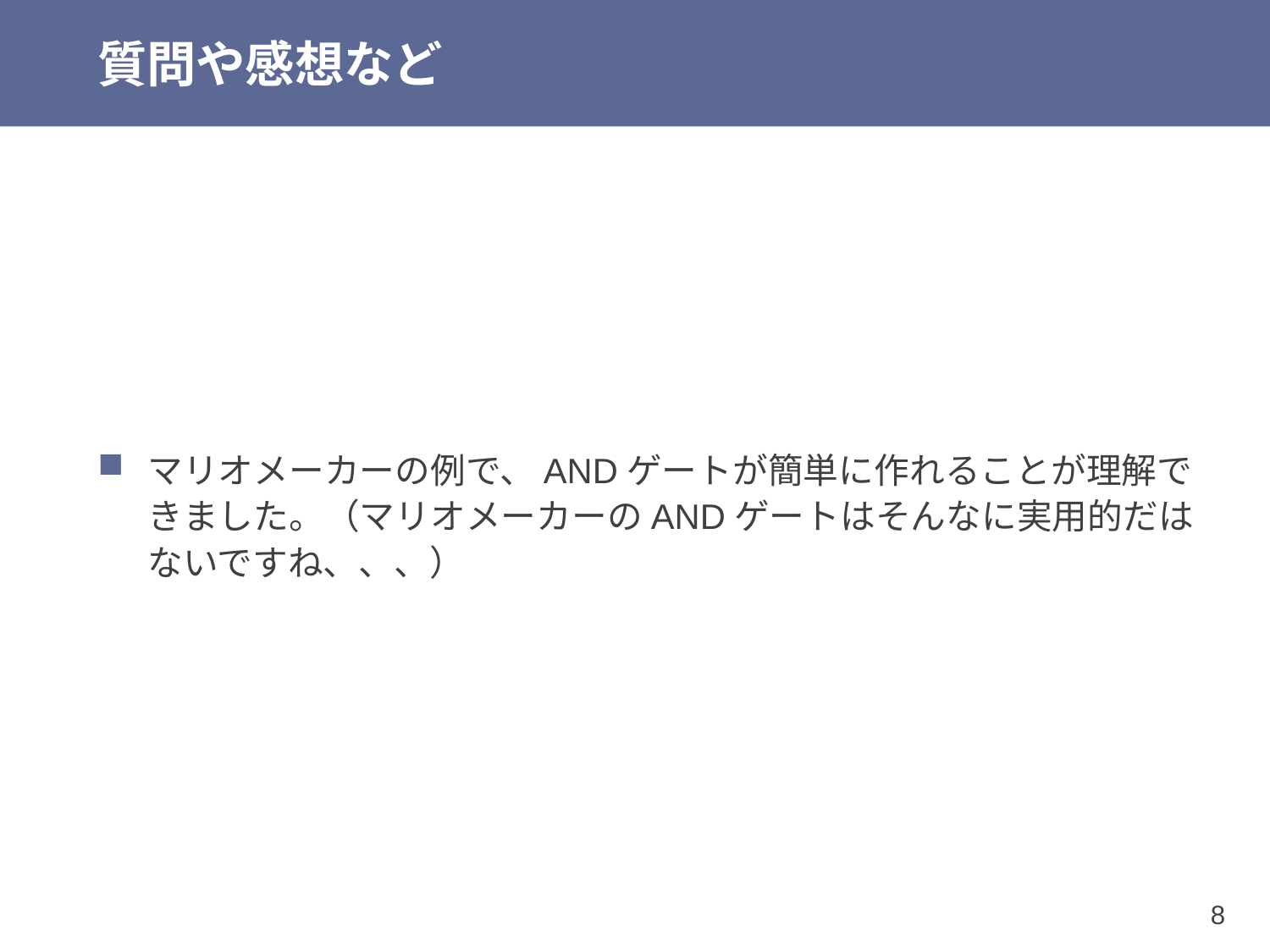

# 質問や感想など
マリオメーカーの例で、ANDゲートが簡単に作れることが理解できました。（マリオメーカーのANDゲートはそんなに実用的だはないですね、、、）